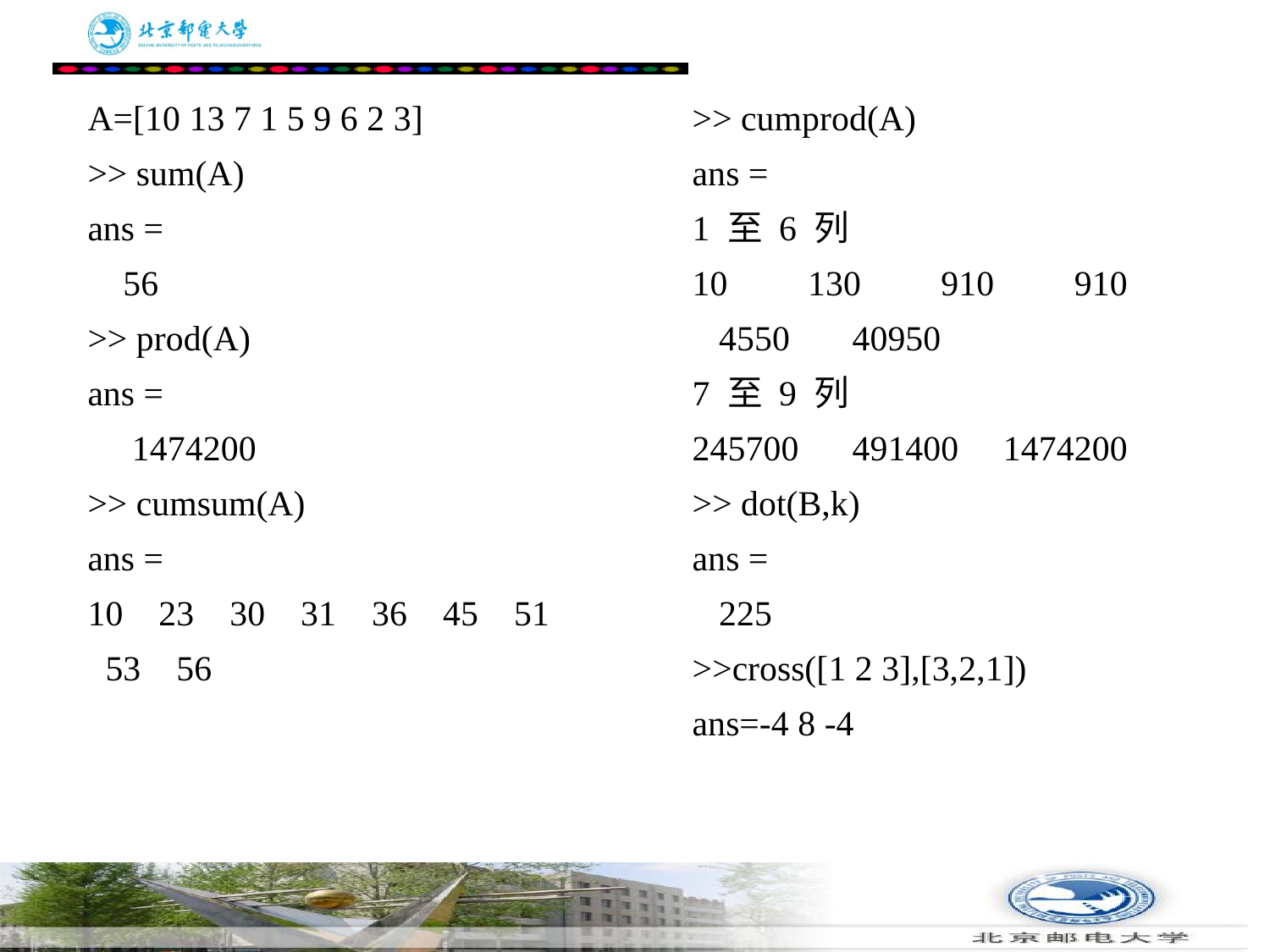

# A=[10 13 7 1 5 9 6 2 3] >> sum(A) ans = 56 >> prod(A) ans = 1474200 >> cumsum(A) ans = 10    23    30    31    36    45    51    53    56
>> cumprod(A)
ans =
1 至 6 列
10         130         910         910        4550       40950
7 至 9 列
245700      491400     1474200
>> dot(B,k)
ans =
   225
>>cross([1 2 3],[3,2,1])
ans=-4 8 -4